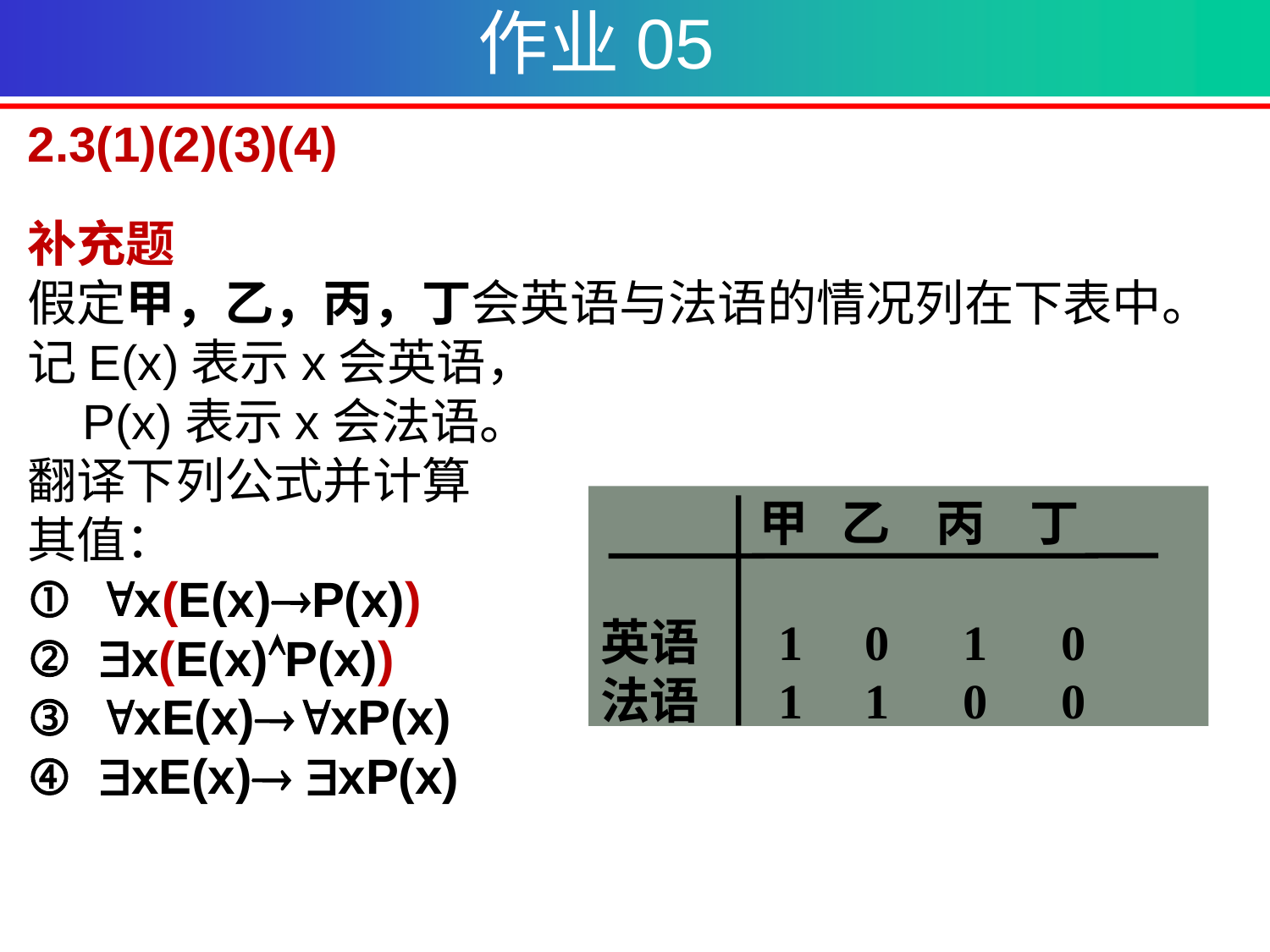

作业05
2.3(1)(2)(3)(4)
补充题
假定甲，乙，丙，丁会英语与法语的情况列在下表中。
记E(x)表示x会英语，
    P(x)表示x会法语。
翻译下列公式并计算
其值：
∀x(E(x)→P(x))
∃x(E(x)∧P(x))
∀xE(x)→∀xP(x)
∃xE(x)→ ∃xP(x)
             甲   乙    丙    丁

英语      1     0      1      0
法语      1     1      0      0